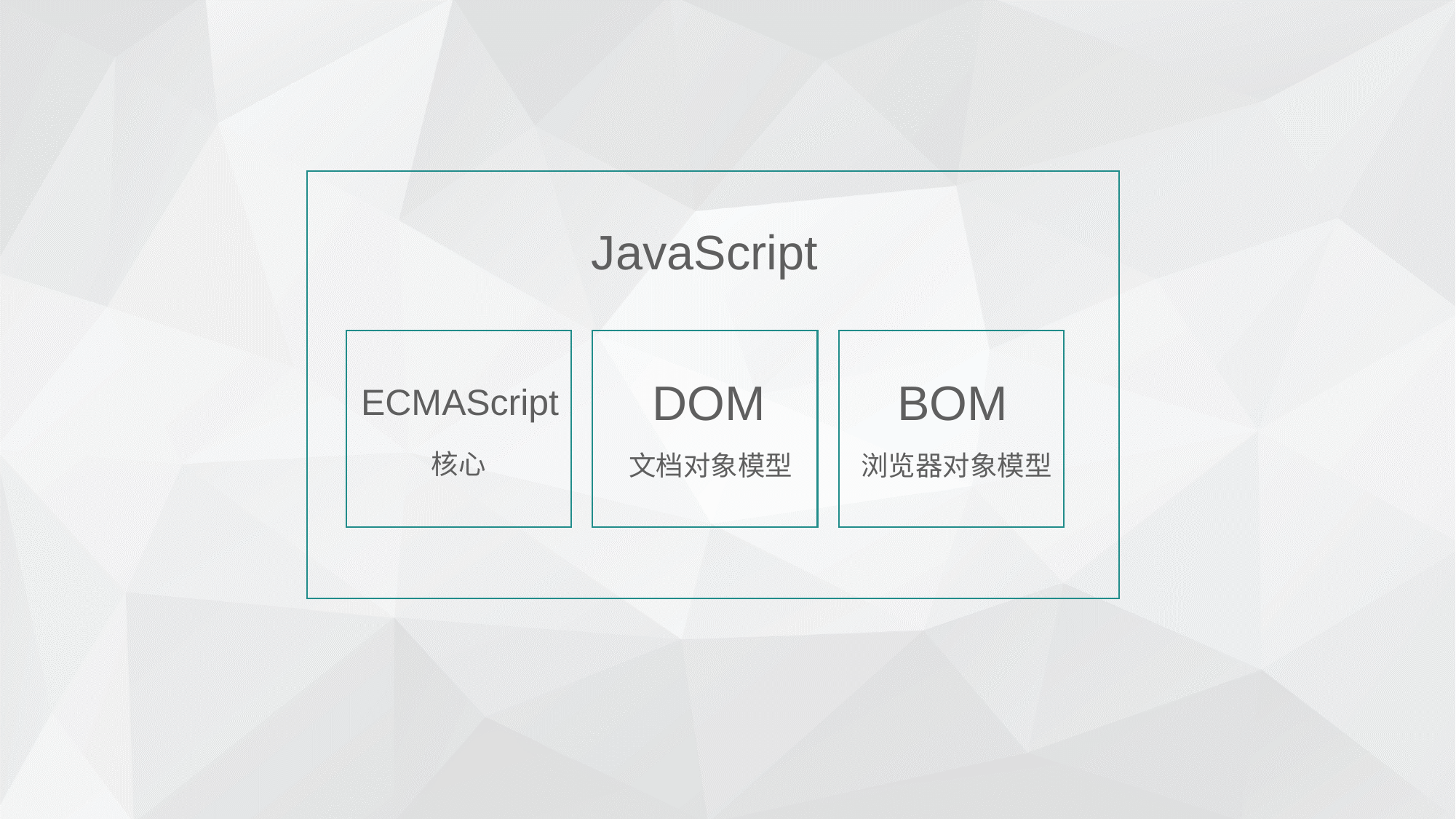

JavaScript

BOM
DOM
ECMAScript
核心
文档对象模型
浏览器对象模型